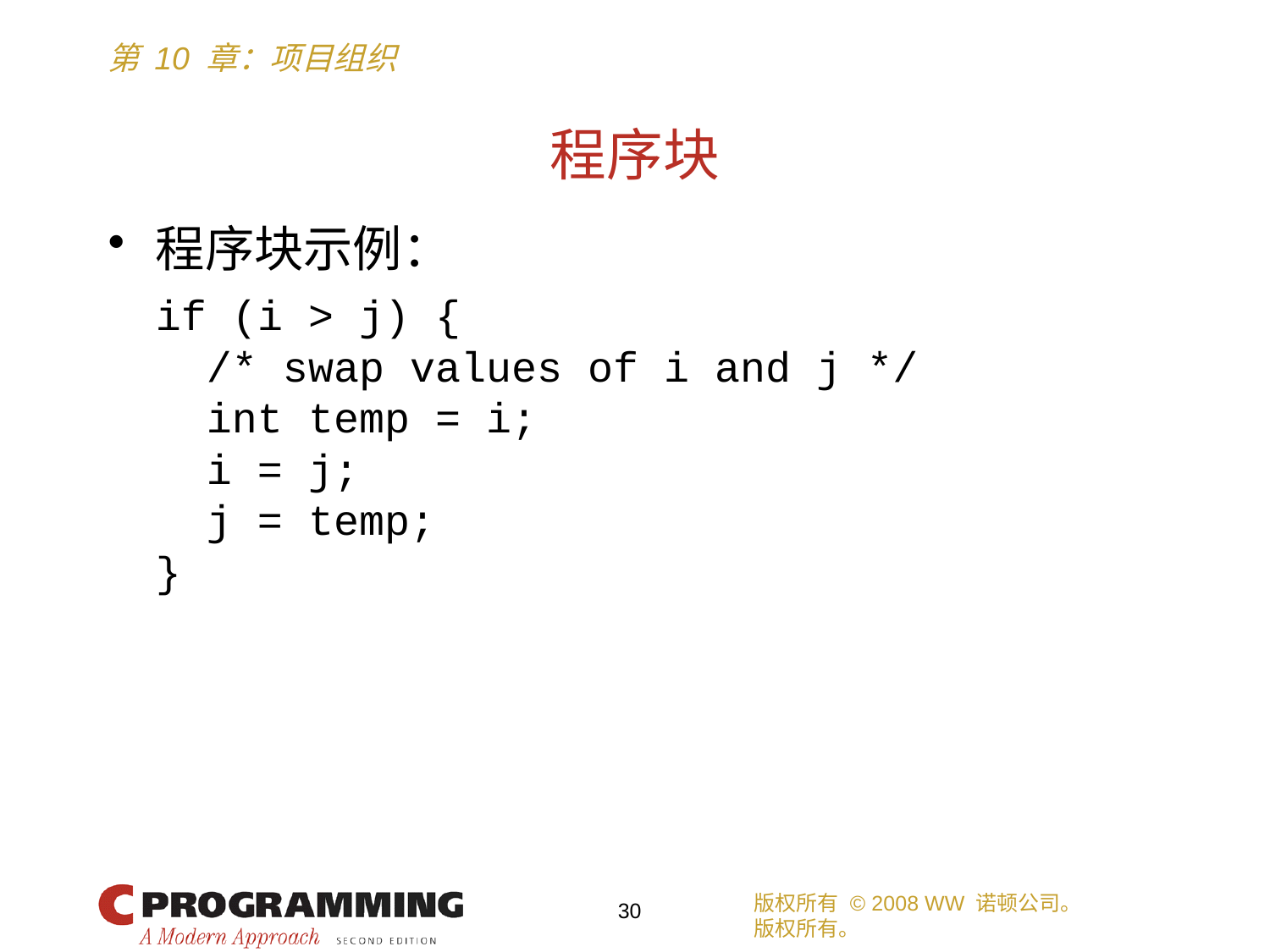

# 程序块
程序块示例：
	if (i > j) {
	  /* swap values of i and j */
	  int temp = i;
	  i = j;
	  j = temp;
	}
版权所有 © 2008 WW 诺顿公司。
版权所有。
30